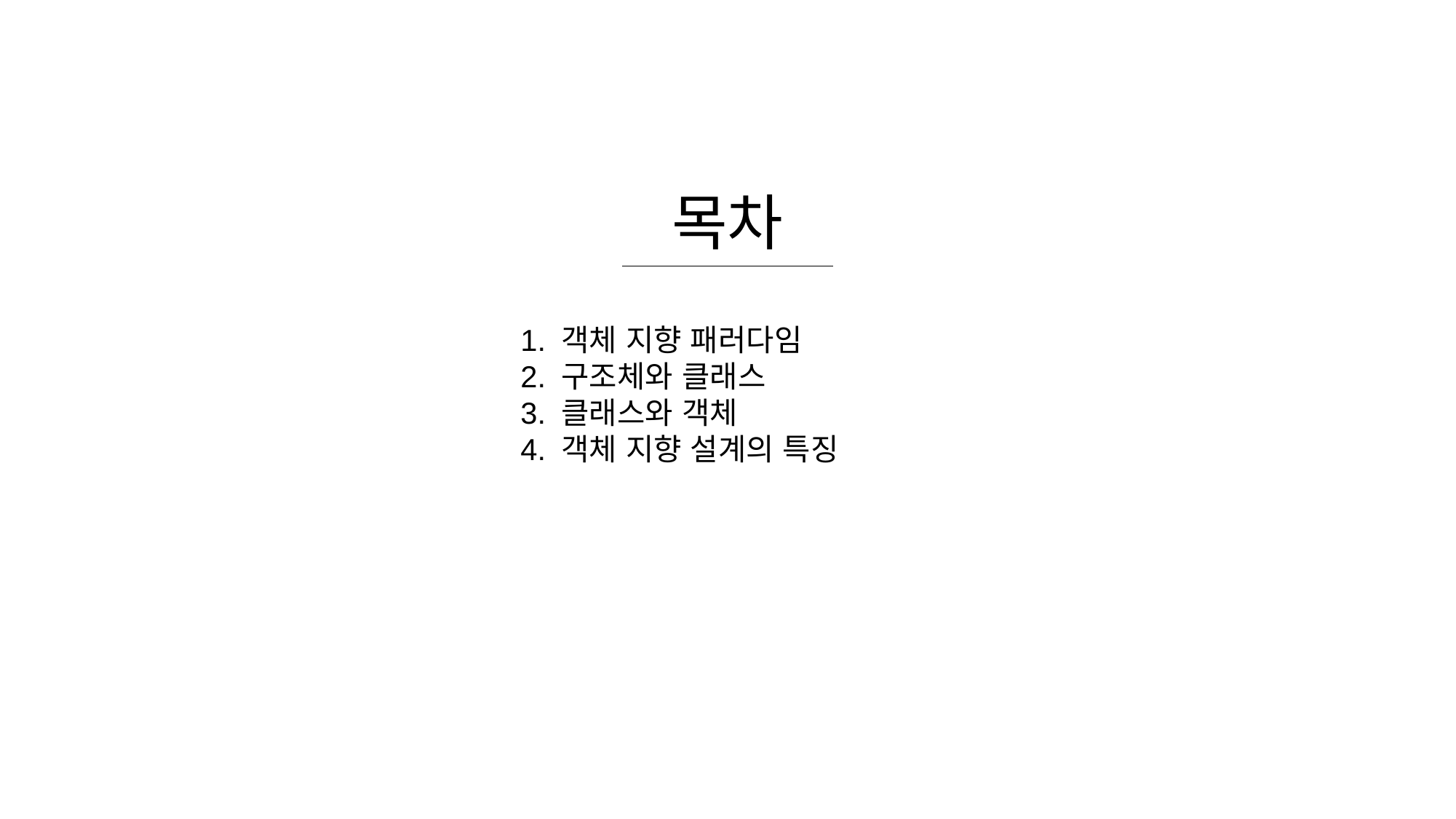

목차
1. 객체 지향 패러다임
2. 구조체와 클래스
3. 클래스와 객체
4. 객체 지향 설계의 특징